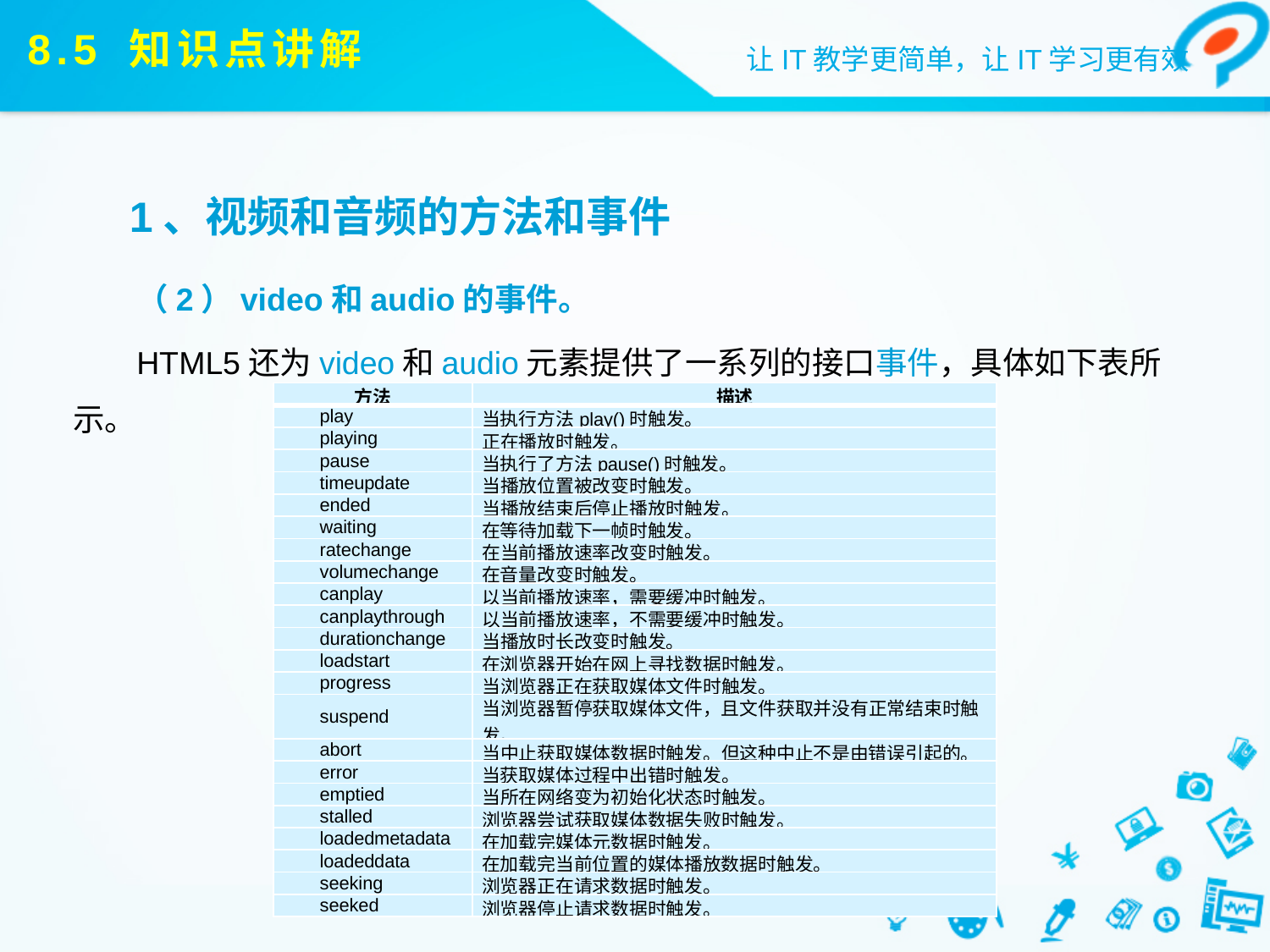

# 8.5 知识点讲解
1、视频和音频的方法和事件
（2）video和audio的事件。
HTML5还为video和audio元素提供了一系列的接口事件，具体如下表所示。
| 方法 | 描述 |
| --- | --- |
| play | 当执行方法play()时触发。 |
| playing | 正在播放时触发。 |
| pause | 当执行了方法pause()时触发。 |
| timeupdate | 当播放位置被改变时触发。 |
| ended | 当播放结束后停止播放时触发。 |
| waiting | 在等待加载下一帧时触发。 |
| ratechange | 在当前播放速率改变时触发。 |
| volumechange | 在音量改变时触发。 |
| canplay | 以当前播放速率，需要缓冲时触发。 |
| canplaythrough | 以当前播放速率，不需要缓冲时触发。 |
| durationchange | 当播放时长改变时触发。 |
| loadstart | 在浏览器开始在网上寻找数据时触发。 |
| progress | 当浏览器正在获取媒体文件时触发。 |
| suspend | 当浏览器暂停获取媒体文件，且文件获取并没有正常结束时触发。 |
| abort | 当中止获取媒体数据时触发。但这种中止不是由错误引起的。 |
| error | 当获取媒体过程中出错时触发。 |
| emptied | 当所在网络变为初始化状态时触发。 |
| stalled | 浏览器尝试获取媒体数据失败时触发。 |
| loadedmetadata | 在加载完媒体元数据时触发。 |
| loadeddata | 在加载完当前位置的媒体播放数据时触发。 |
| seeking | 浏览器正在请求数据时触发。 |
| seeked | 浏览器停止请求数据时触发。 |